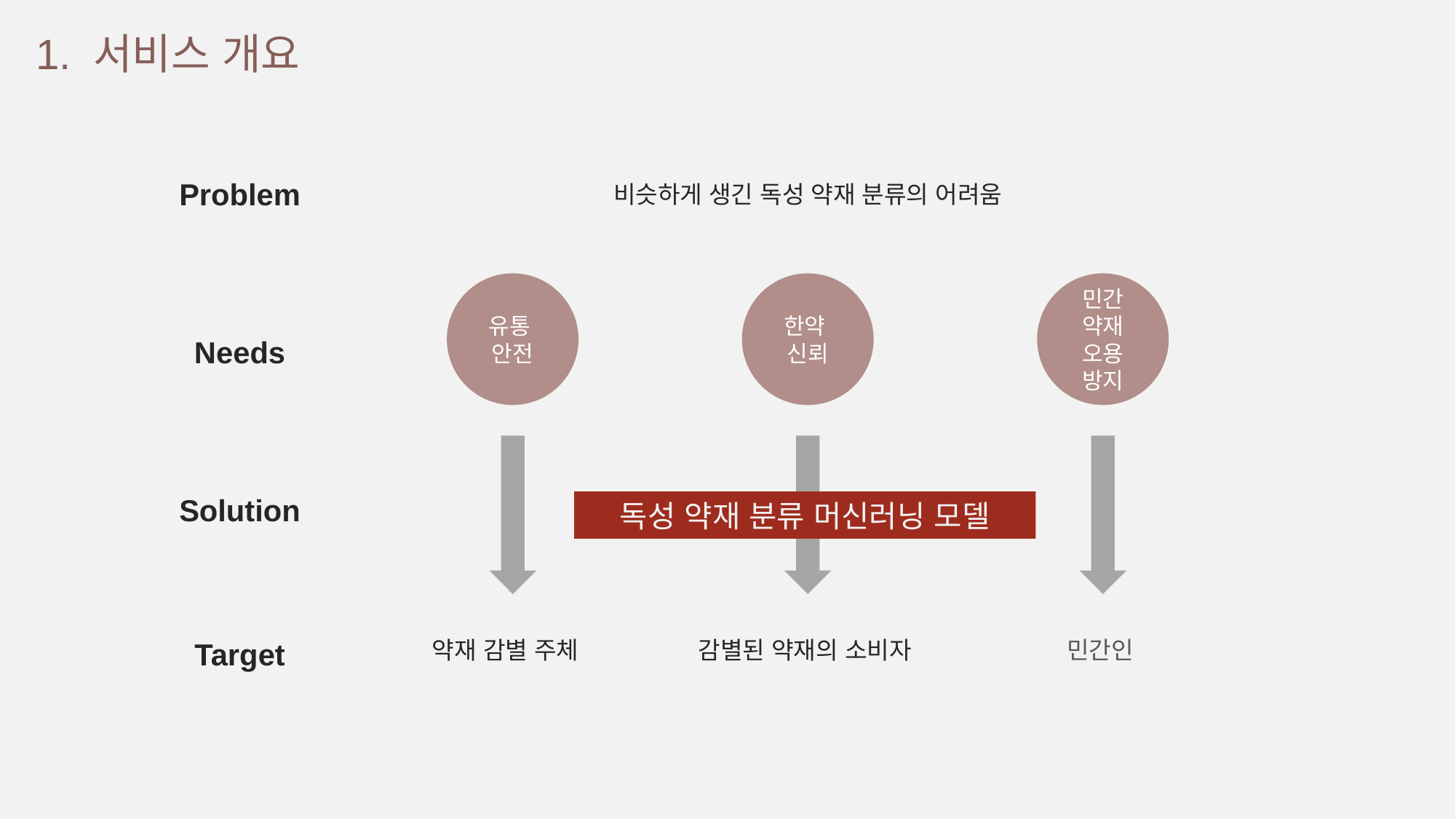

1. 서비스 개요
Problem
비슷하게 생긴 독성 약재 분류의 어려움
유통
안전
한약
신뢰
민간
약재
오용
방지
Needs

Solution
독성 약재 분류 머신러닝 모델
감별된 약재의 소비자

 민간인
Target
약재 감별 주체